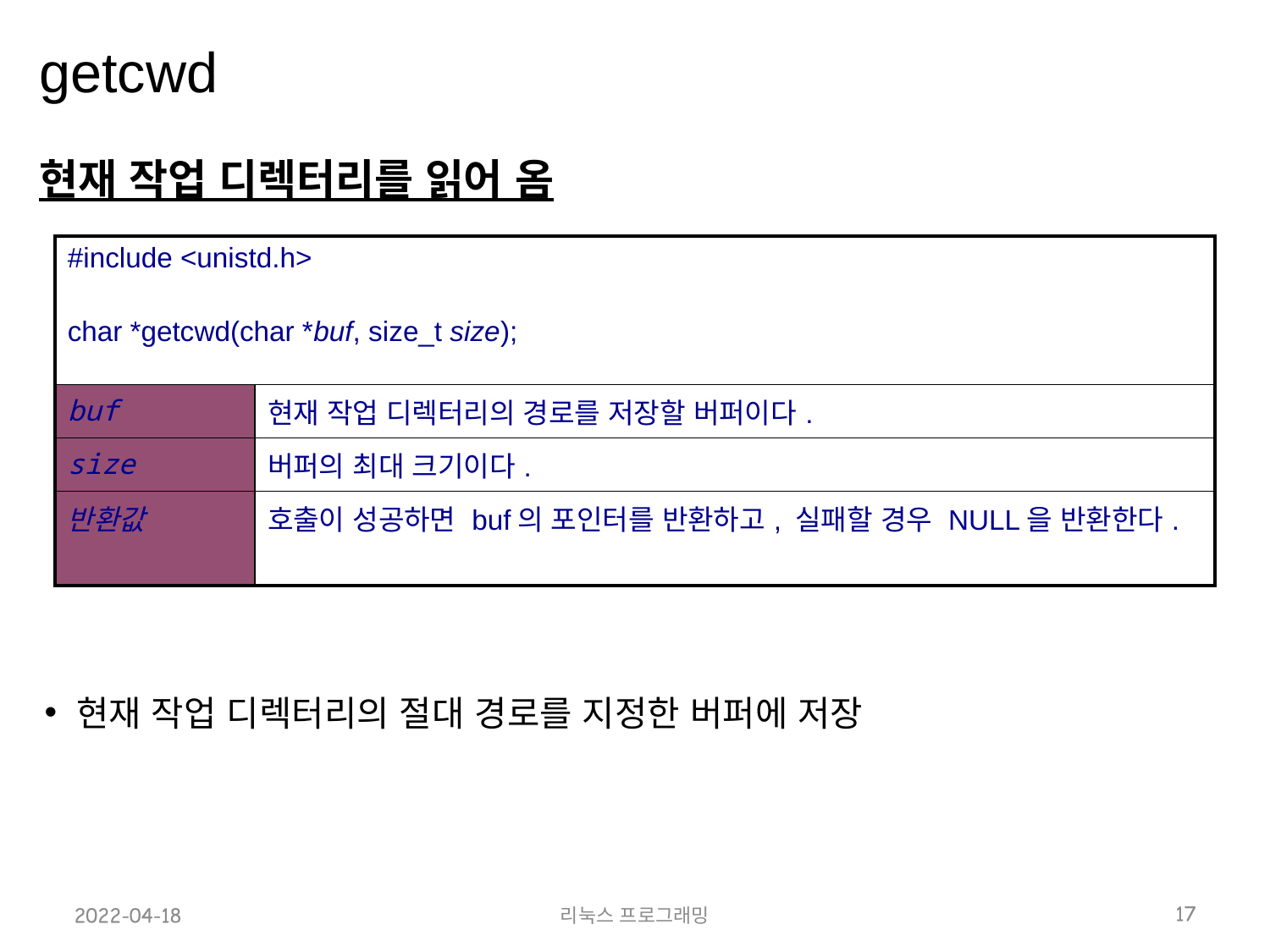

# getcwd
현재 작업 디렉터리를 읽어 옴

현재 작업 디렉터리의 절대 경로를 지정한 버퍼에 저장

| #include <unistd.h> char \*getcwd(char \*buf, size\_t size); |  |
| --- | --- |
| buf | 현재 작업 디렉터리의 경로를 저장할 버퍼이다. |
| size | 버퍼의 최대 크기이다. |
| 반환값 | 호출이 성공하면 buf의 포인터를 반환하고, 실패할 경우 NULL을 반환한다. |
2022-04-18
리눅스 프로그래밍
17